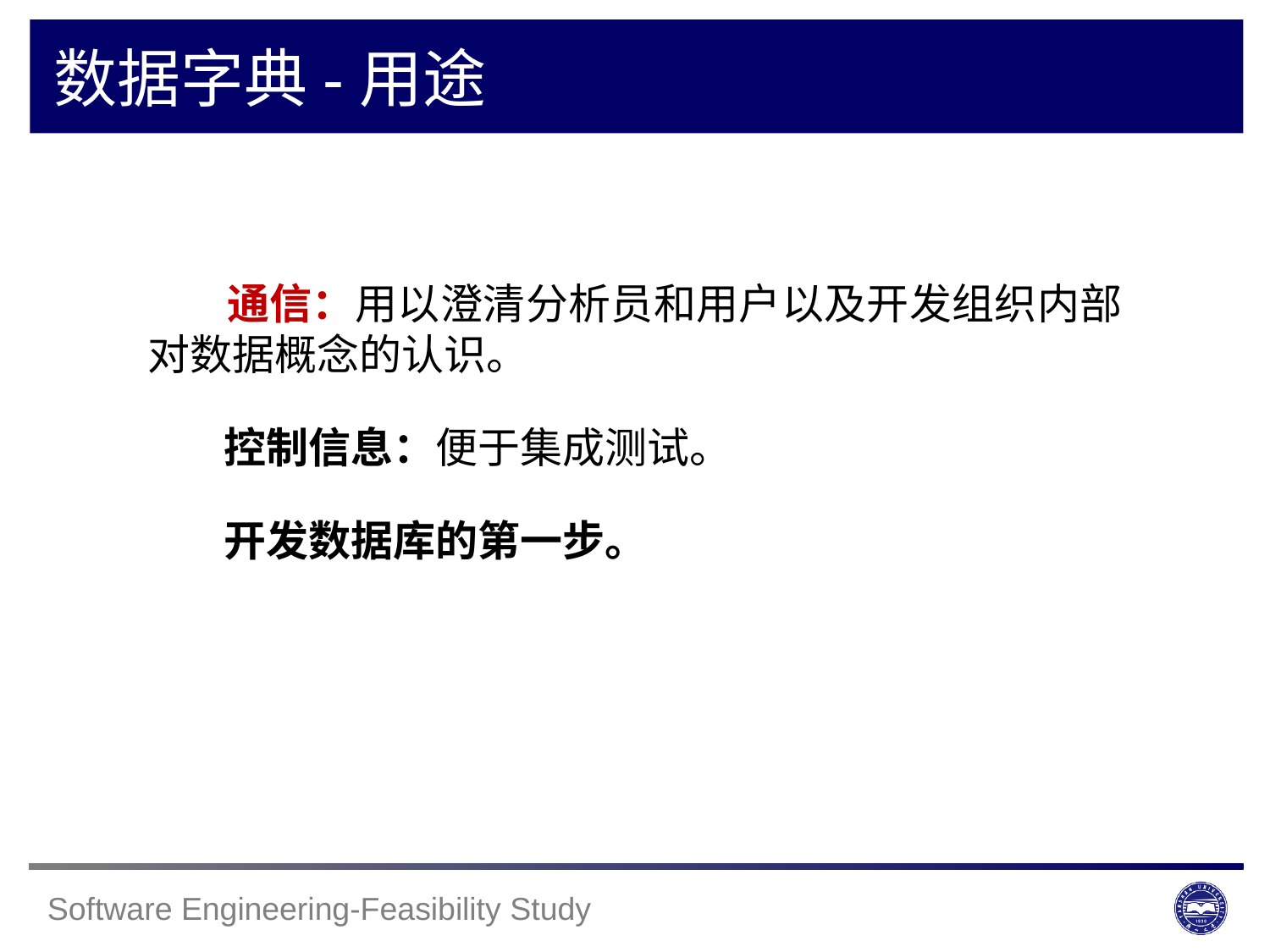

数据字典-用途
       通信：用以澄清分析员和用户以及开发组织内部对数据概念的认识。
       控制信息：便于集成测试。
       开发数据库的第一步。